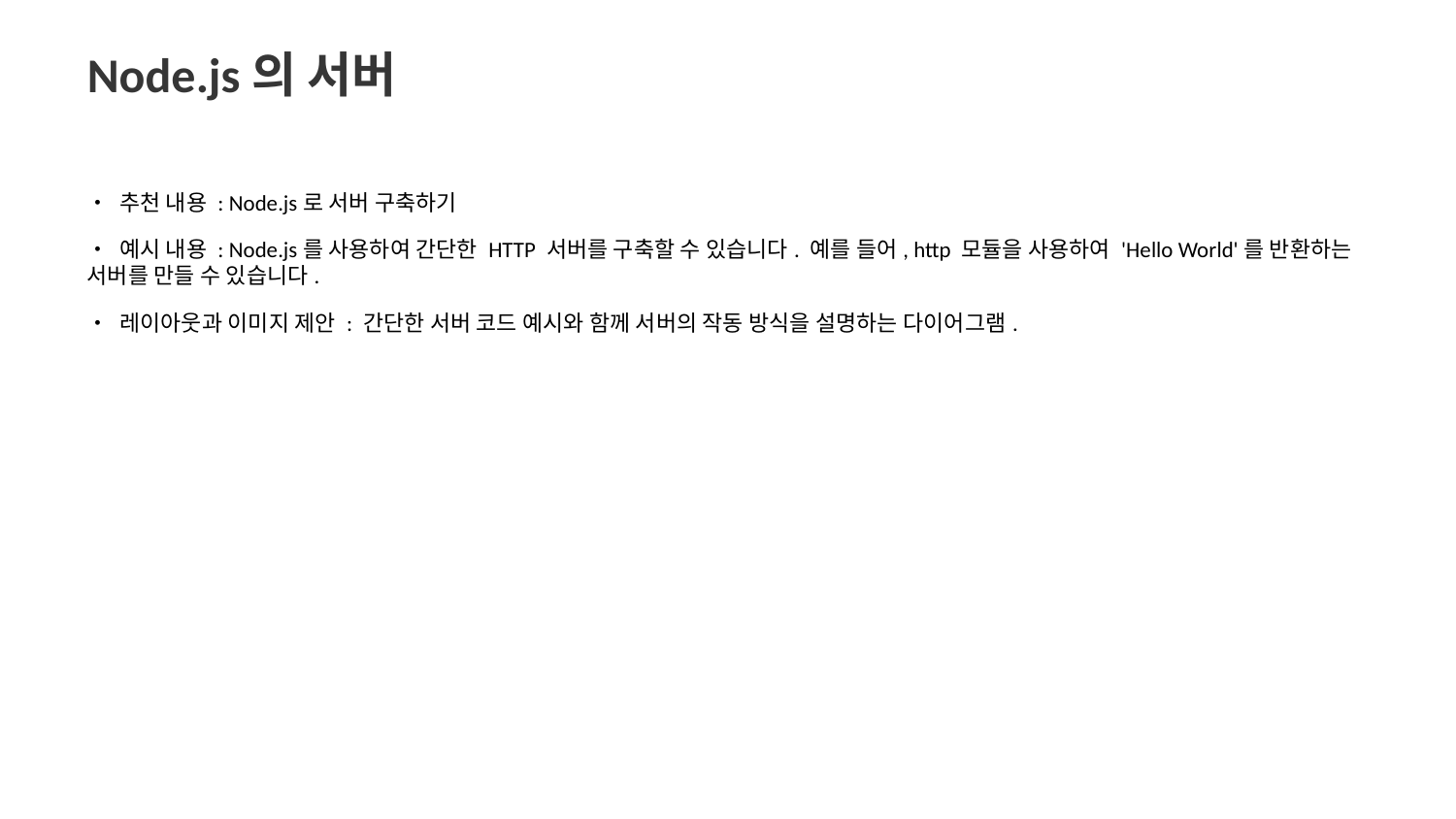

Node.js의 서버
• 추천 내용 : Node.js로 서버 구축하기
• 예시 내용 : Node.js를 사용하여 간단한 HTTP 서버를 구축할 수 있습니다. 예를 들어, http 모듈을 사용하여 'Hello World'를 반환하는 서버를 만들 수 있습니다.
• 레이아웃과 이미지 제안 : 간단한 서버 코드 예시와 함께 서버의 작동 방식을 설명하는 다이어그램.